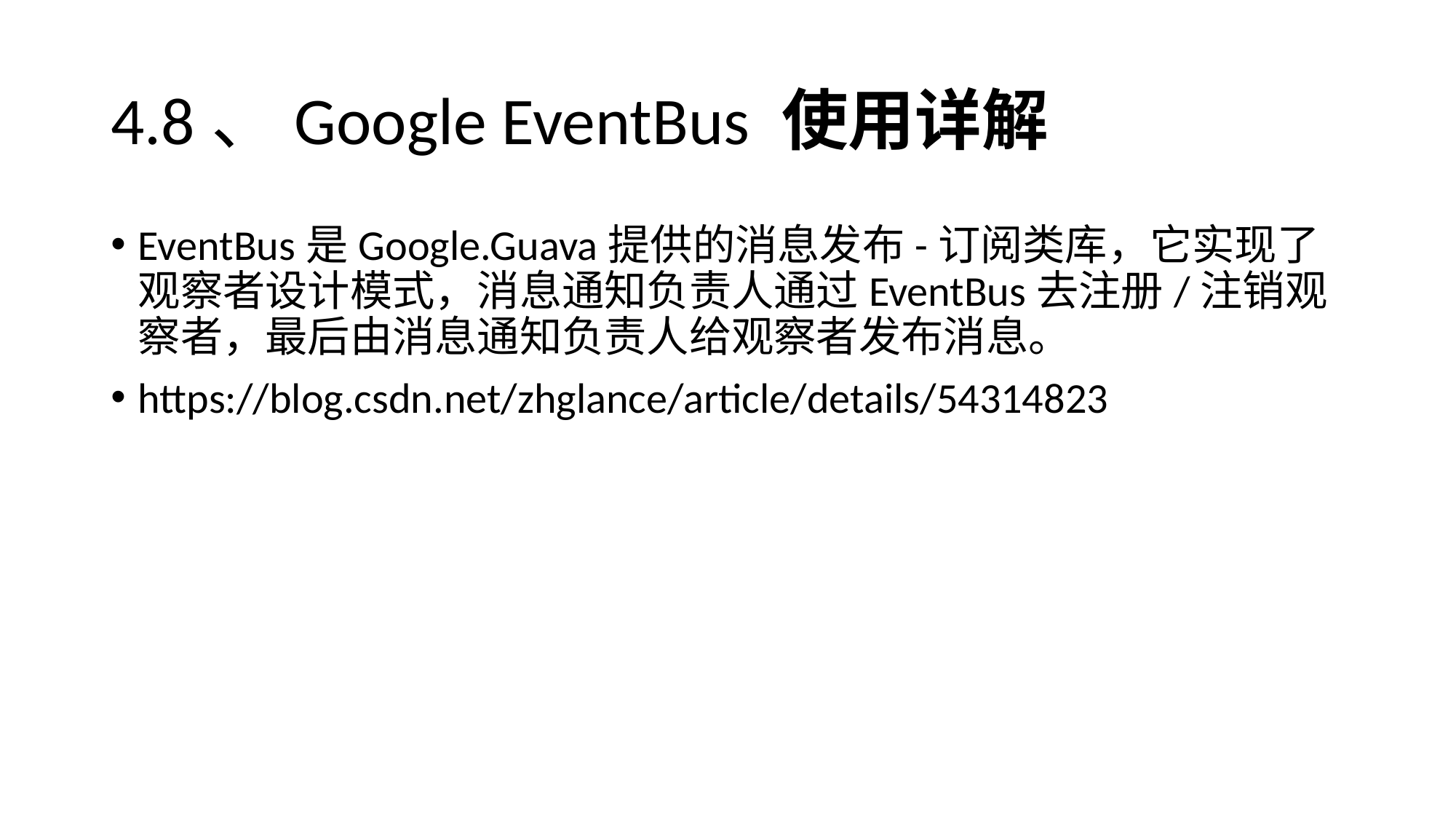

# 4.8、Google EventBus 使用详解
EventBus是Google.Guava提供的消息发布-订阅类库，它实现了观察者设计模式，消息通知负责人通过EventBus去注册/注销观察者，最后由消息通知负责人给观察者发布消息。
https://blog.csdn.net/zhglance/article/details/54314823